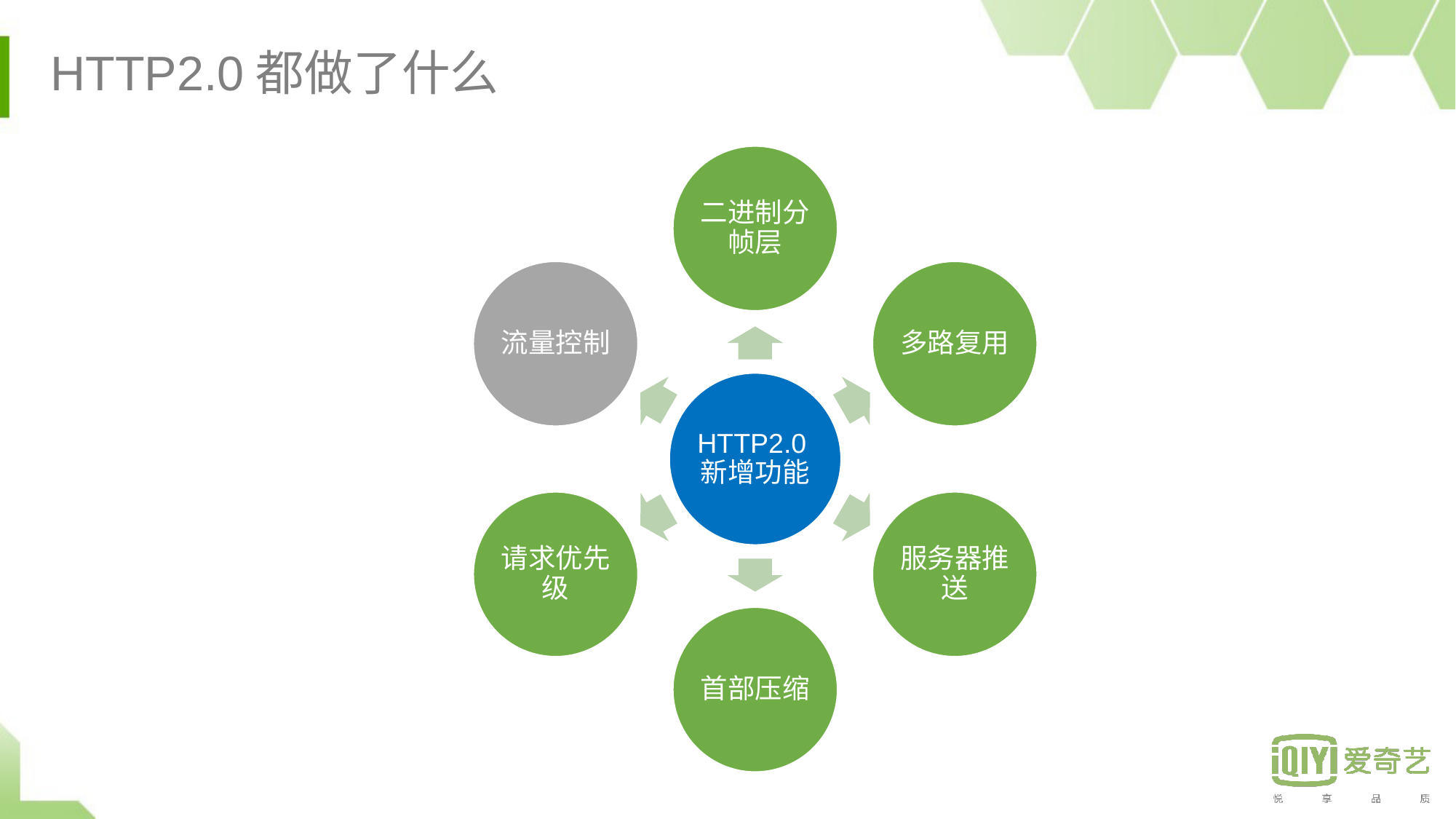

# HTTP2.0都做了什么
HTTP2.0新增功能

二进制分帧层

多路复用

服务器推送

首部压缩

请求优先级

流量控制